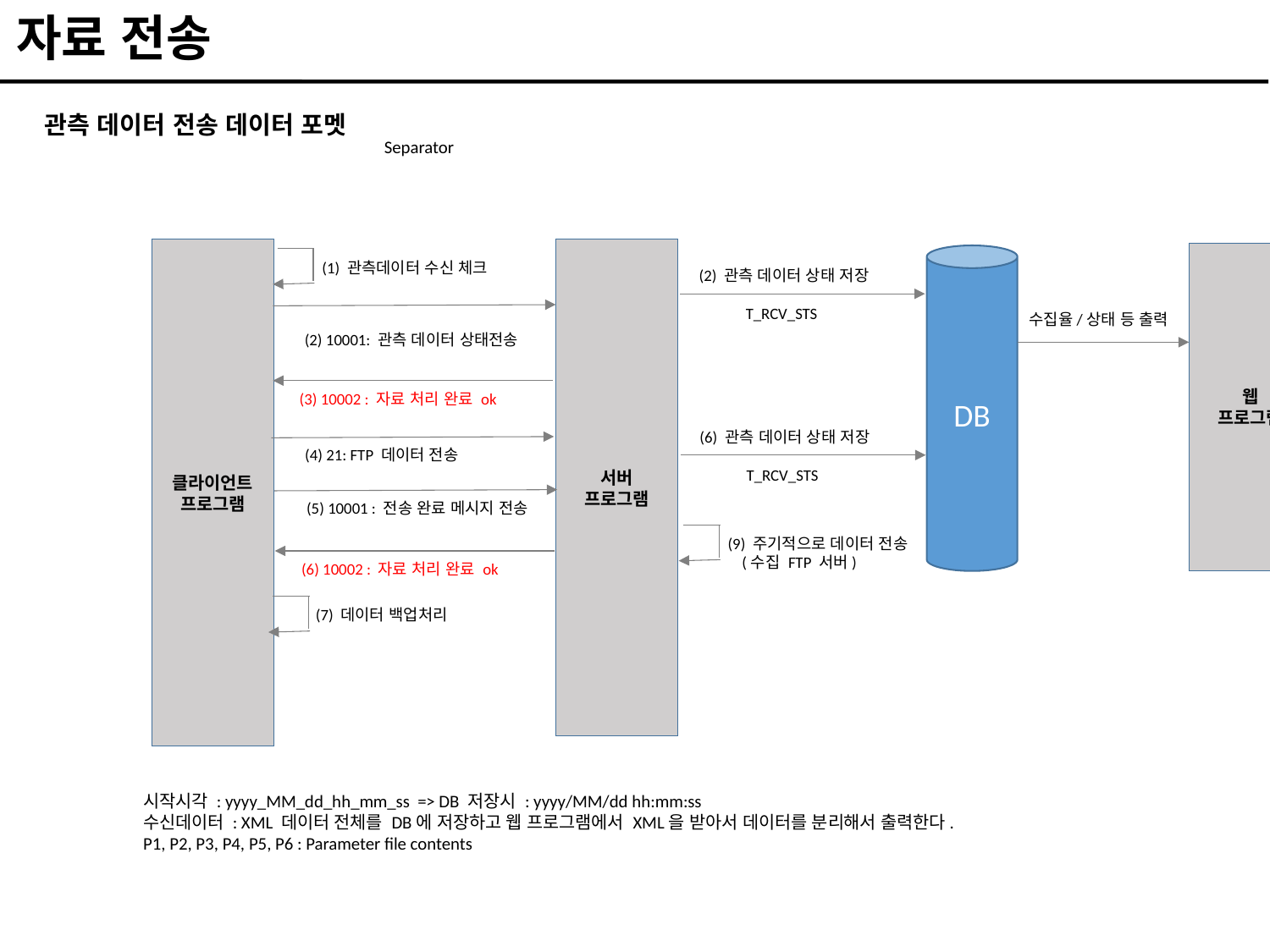

자료 전송

관측 데이터 전송 데이터 포멧
Separator
클라이언트
프로그램
서버
프로그램
웹
프로그램
DB
(1) 관측데이터 수신 체크
(2) 관측 데이터 상태 저장

             T_RCV_STS
수집율/상태 등 출력
(2) 10001: 관측 데이터 상태전송
(3) 10002 : 자료 처리 완료 ok
(6) 관측 데이터 상태 저장

             T_RCV_STS
 (4) 21: FTP 데이터 전송
(5) 10001 : 전송 완료 메시지 전송
(9) 주기적으로 데이터 전송
    (수집 FTP 서버)
(6) 10002 : 자료 처리 완료 ok
(7) 데이터 백업처리
시작시각 : yyyy_MM_dd_hh_mm_ss  => DB 저장시 : yyyy/MM/dd hh:mm:ss
수신데이터 : XML 데이터 전체를 DB에 저장하고 웹 프로그램에서 XML을 받아서 데이터를 분리해서 출력한다.
P1, P2, P3, P4, P5, P6 : Parameter file contents